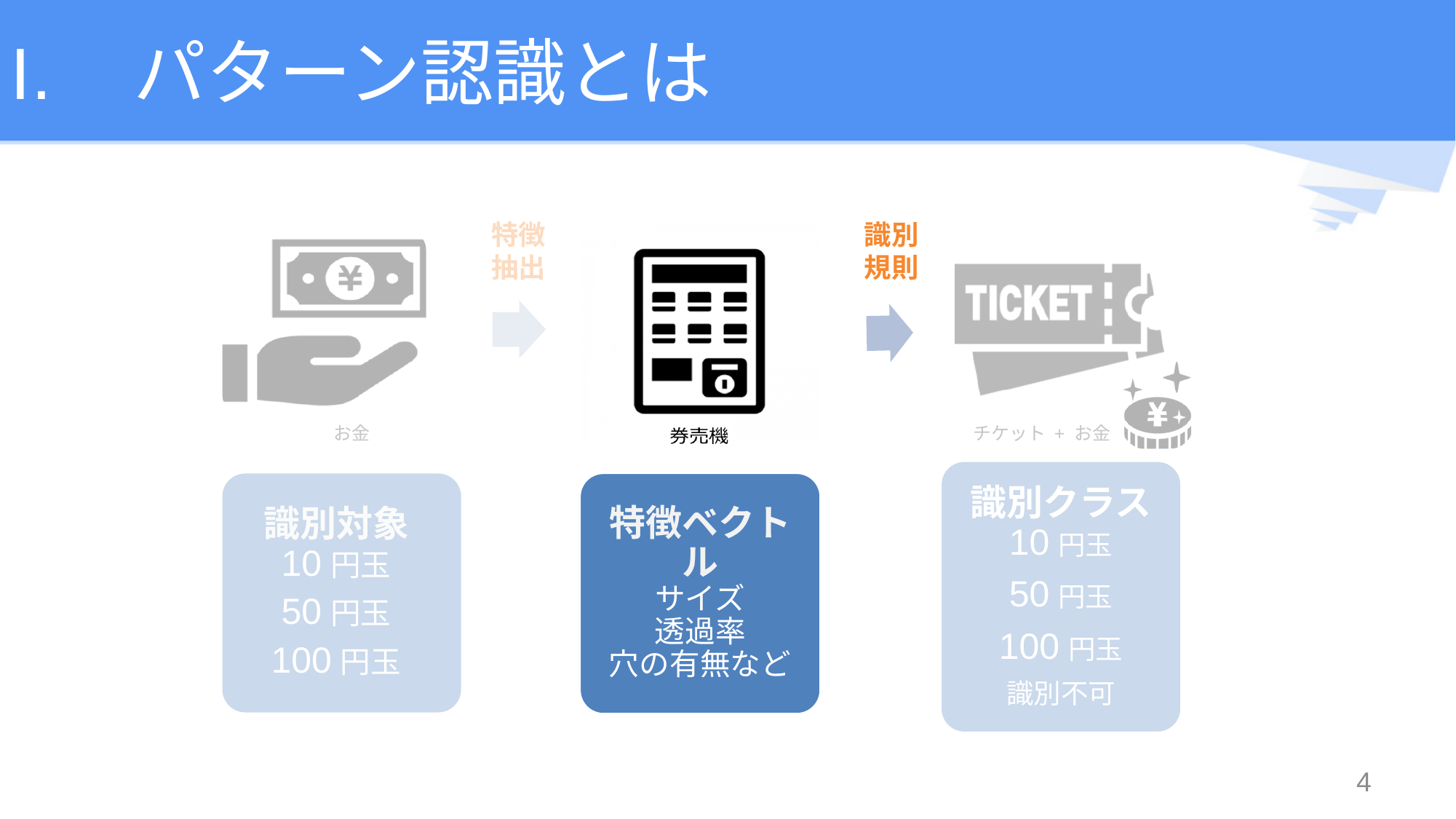

# パターン認識とは

特徴
抽出
識別規則

お金
チケット + お金
識別クラス
10円玉
50円玉
100円玉
識別不可
識別対象
10円玉
50円玉
100円玉
特徴ベクトル
サイズ
透過率
穴の有無など
4